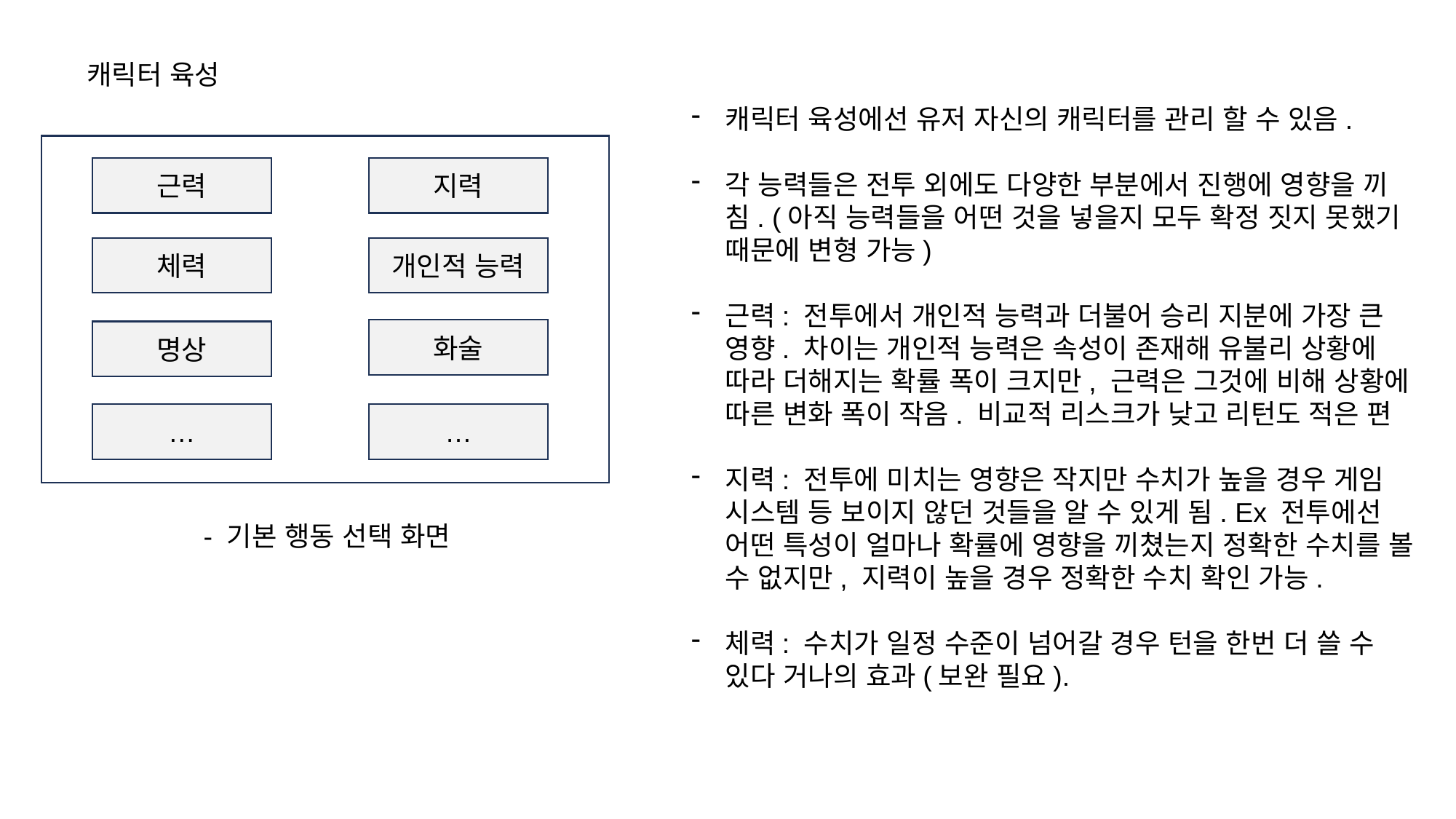

캐릭터 육성
캐릭터 육성에선 유저 자신의 캐릭터를 관리 할 수 있음.

각 능력들은 전투 외에도 다양한 부분에서 진행에 영향을 끼침. (아직 능력들을 어떤 것을 넣을지 모두 확정 짓지 못했기 때문에 변형 가능)

근력: 전투에서 개인적 능력과 더불어 승리 지분에 가장 큰 영향. 차이는 개인적 능력은 속성이 존재해 유불리 상황에 따라 더해지는 확률 폭이 크지만, 근력은 그것에 비해 상황에 따른 변화 폭이 작음. 비교적 리스크가 낮고 리턴도 적은 편

지력: 전투에 미치는 영향은 작지만 수치가 높을 경우 게임 시스템 등 보이지 않던 것들을 알 수 있게 됨. Ex 전투에선 어떤 특성이 얼마나 확률에 영향을 끼쳤는지 정확한 수치를 볼 수 없지만, 지력이 높을 경우 정확한 수치 확인 가능.

체력: 수치가 일정 수준이 넘어갈 경우 턴을 한번 더 쓸 수 있다 거나의 효과(보완 필요).

근력
지력
체력
개인적 능력
화술
명상
…
…
- 기본 행동 선택 화면